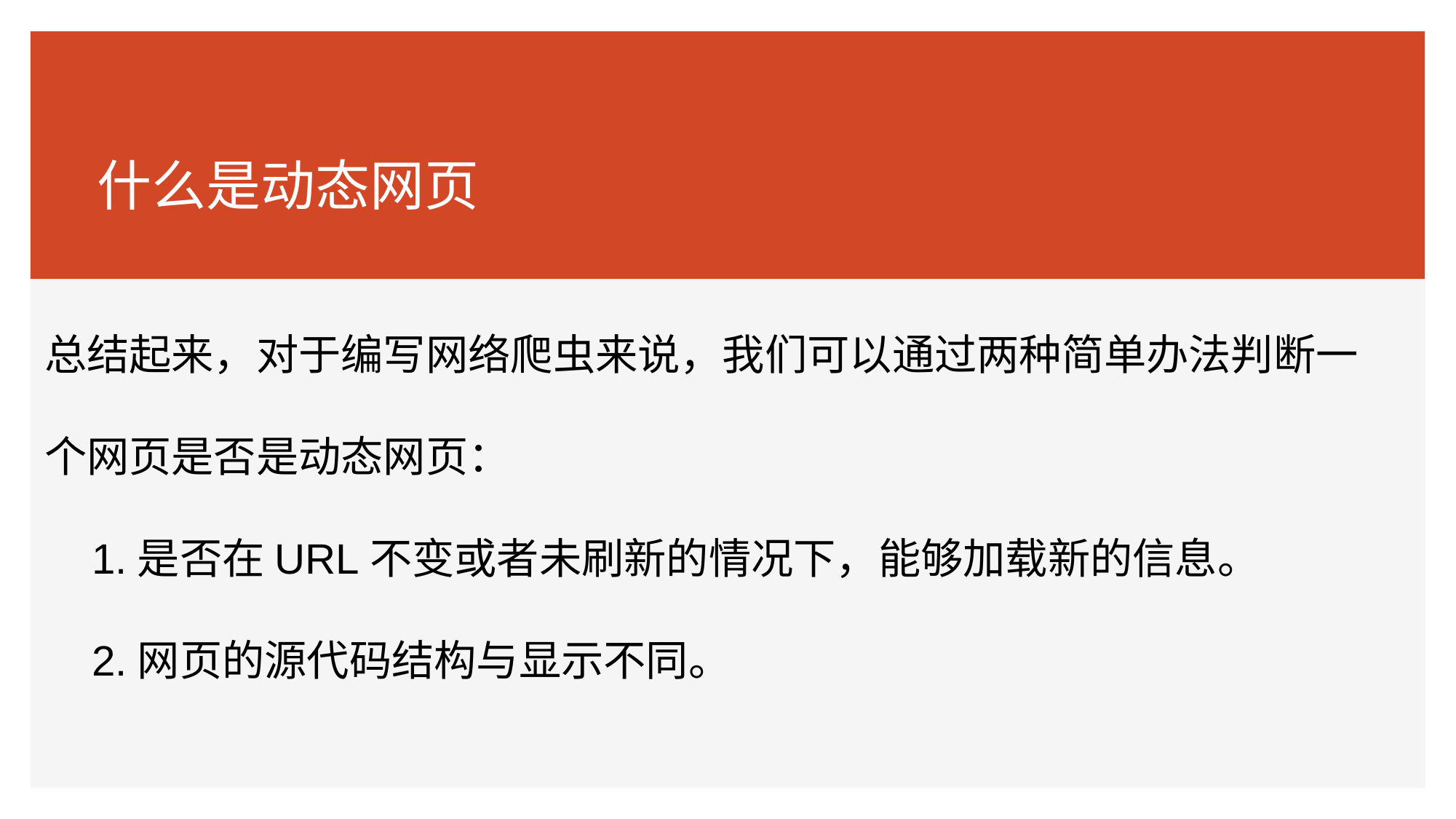

# 什么是动态网页
总结起来，对于编写网络爬虫来说，我们可以通过两种简单办法判断一个网页是否是动态网页：
    1.是否在URL不变或者未刷新的情况下，能够加载新的信息。
    2.网页的源代码结构与显示不同。